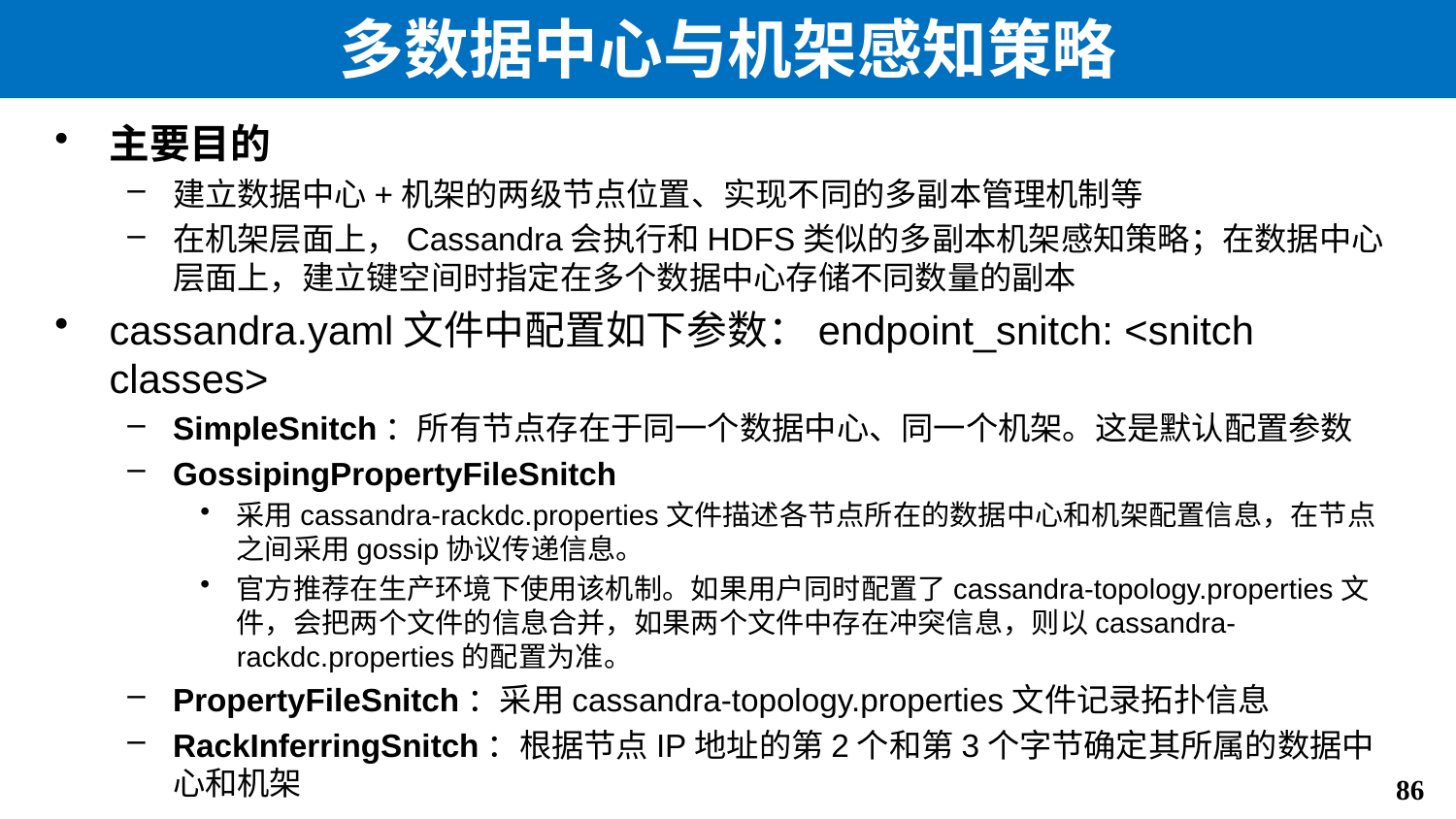

# 多数据中心与机架感知策略
主要目的
建立数据中心+机架的两级节点位置、实现不同的多副本管理机制等
在机架层面上，Cassandra会执行和HDFS类似的多副本机架感知策略；在数据中心层面上，建立键空间时指定在多个数据中心存储不同数量的副本
cassandra.yaml文件中配置如下参数：endpoint_snitch: <snitch classes>
SimpleSnitch：所有节点存在于同一个数据中心、同一个机架。这是默认配置参数
GossipingPropertyFileSnitch
采用cassandra-rackdc.properties文件描述各节点所在的数据中心和机架配置信息，在节点之间采用gossip协议传递信息。
官方推荐在生产环境下使用该机制。如果用户同时配置了cassandra-topology.properties文件，会把两个文件的信息合并，如果两个文件中存在冲突信息，则以cassandra-rackdc.properties的配置为准。
PropertyFileSnitch：采用cassandra-topology.properties文件记录拓扑信息
RackInferringSnitch：根据节点IP地址的第2个和第3个字节确定其所属的数据中心和机架